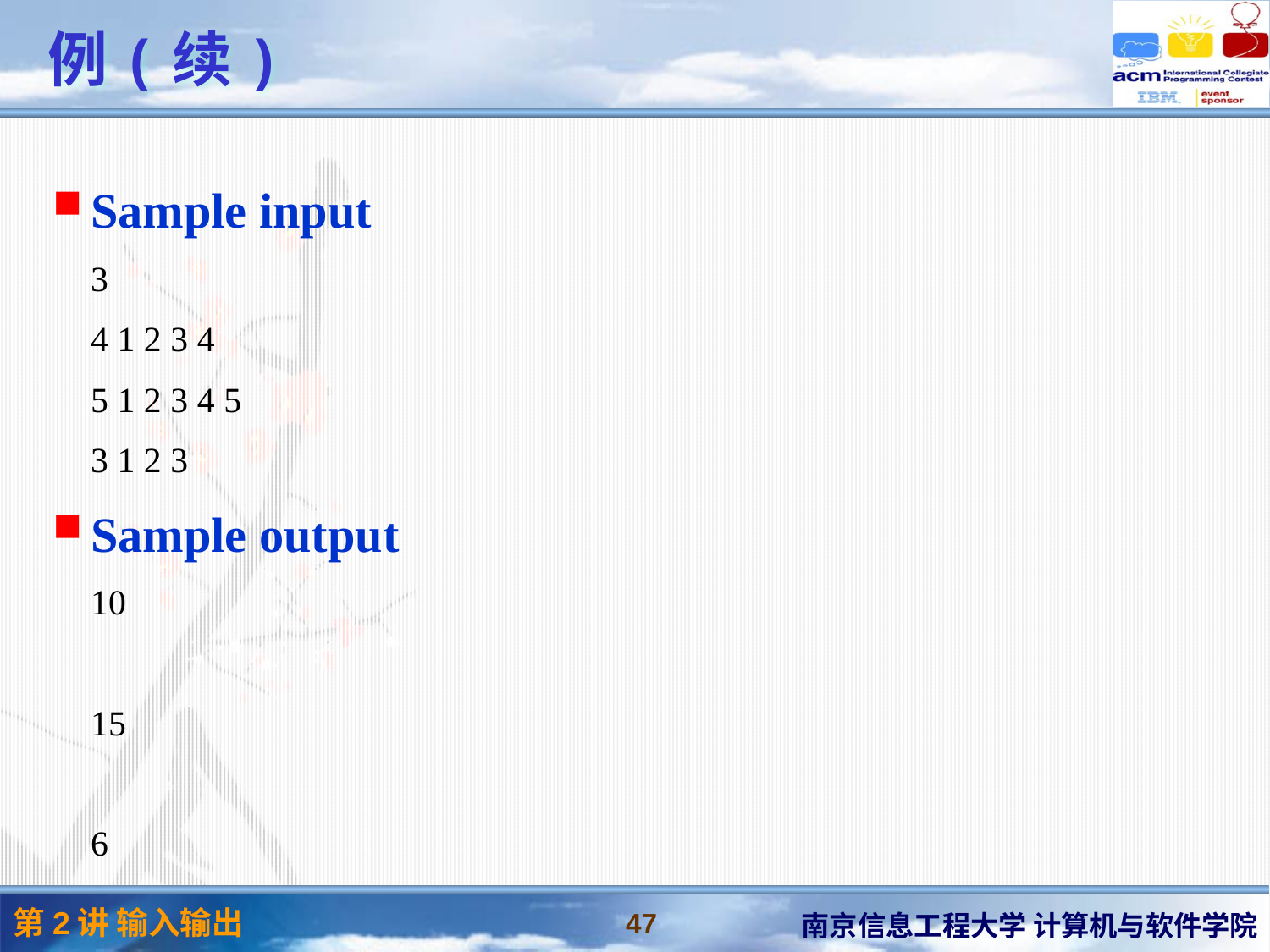

# 例(续)
Sample input
3
4 1 2 3 4
5 1 2 3 4 5
3 1 2 3
Sample output
10

15

6